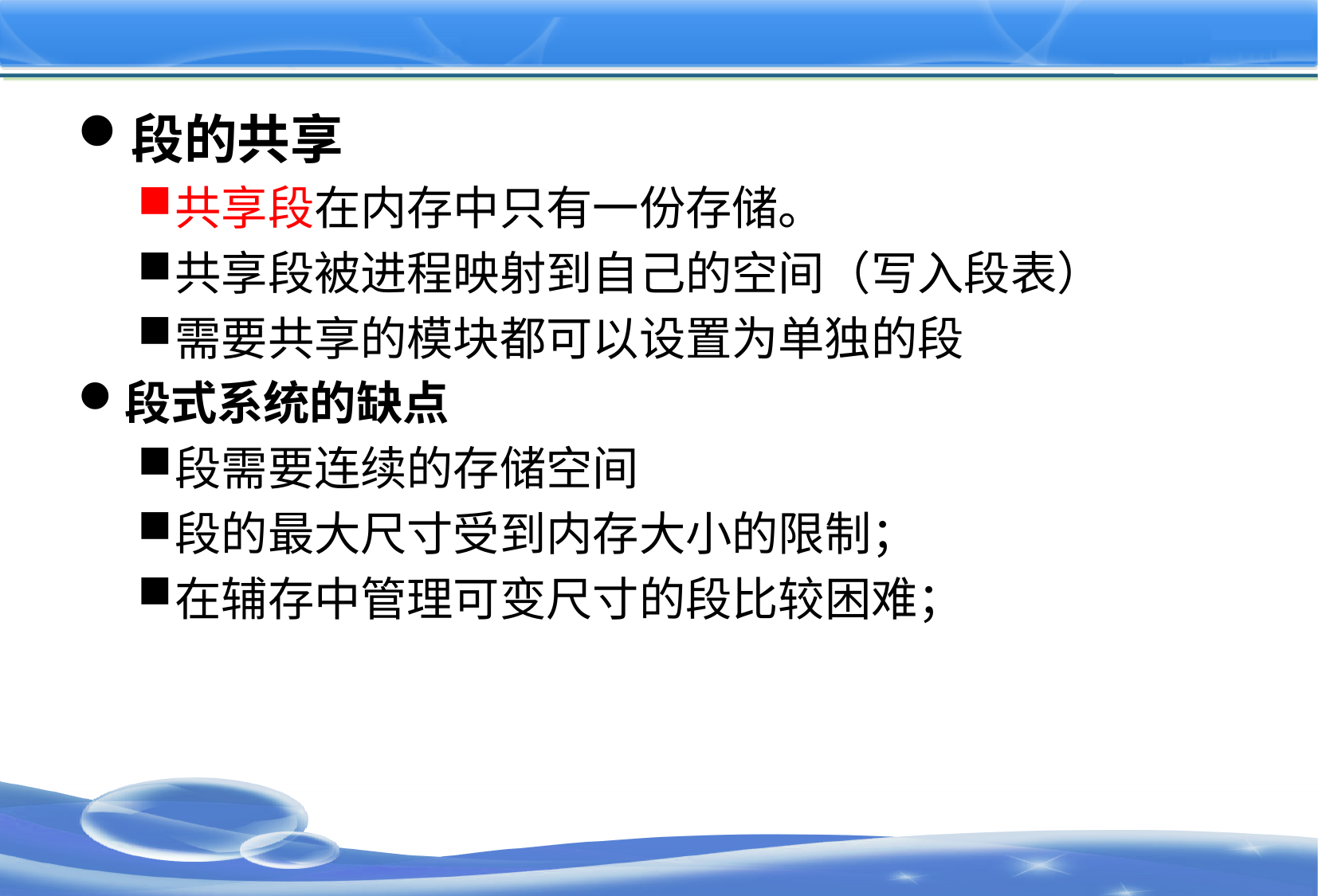

#
段的共享
共享段在内存中只有一份存储。
共享段被进程映射到自己的空间（写入段表）
需要共享的模块都可以设置为单独的段
段式系统的缺点
段需要连续的存储空间
段的最大尺寸受到内存大小的限制；
在辅存中管理可变尺寸的段比较困难；